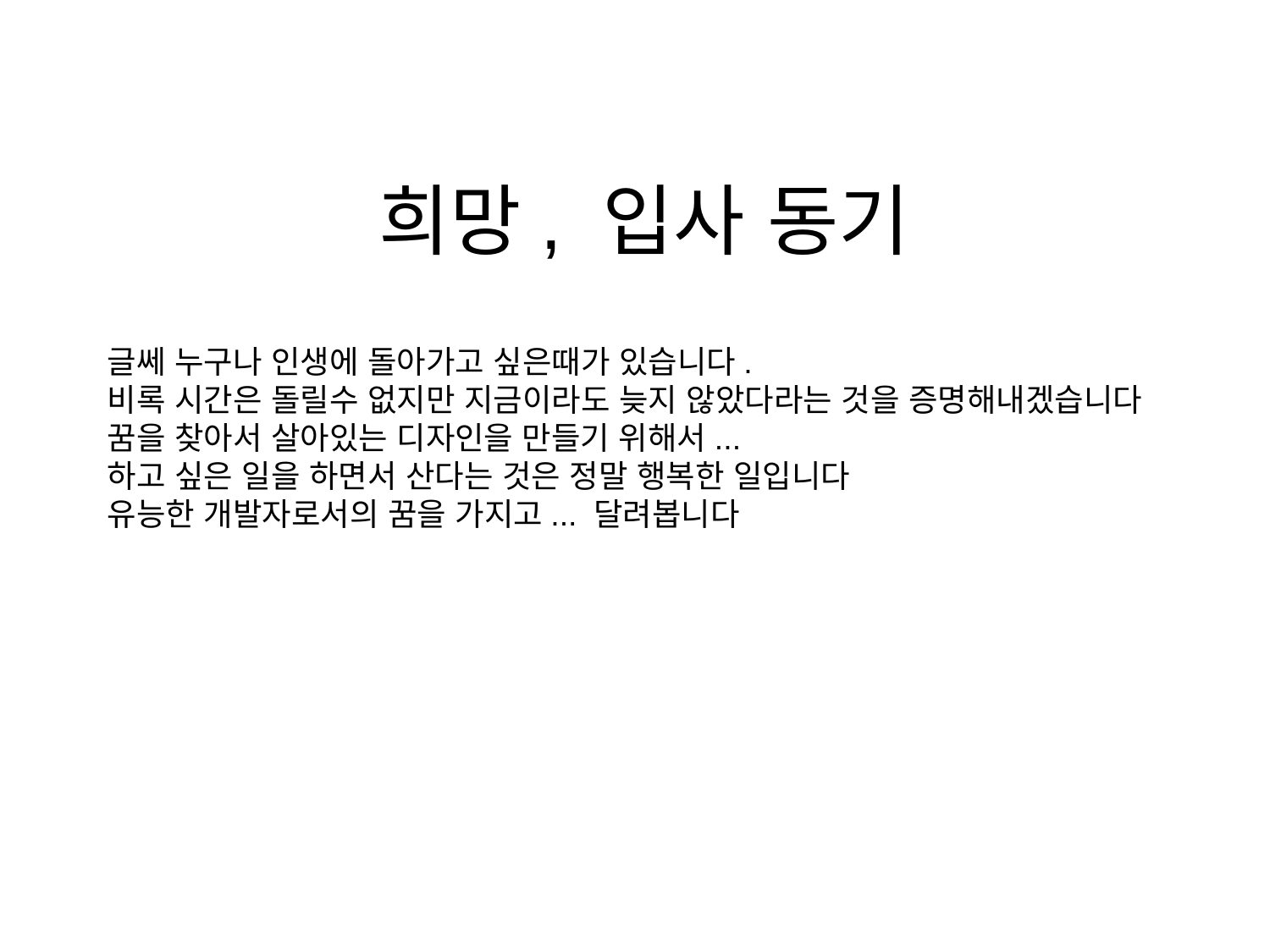

# 희망, 입사 동기
글쎄 누구나 인생에 돌아가고 싶은때가 있습니다.
비록 시간은 돌릴수 없지만 지금이라도 늦지 않았다라는 것을 증명해내겠습니다
꿈을 찾아서 살아있는 디자인을 만들기 위해서...
하고 싶은 일을 하면서 산다는 것은 정말 행복한 일입니다
유능한 개발자로서의 꿈을 가지고... 달려봅니다